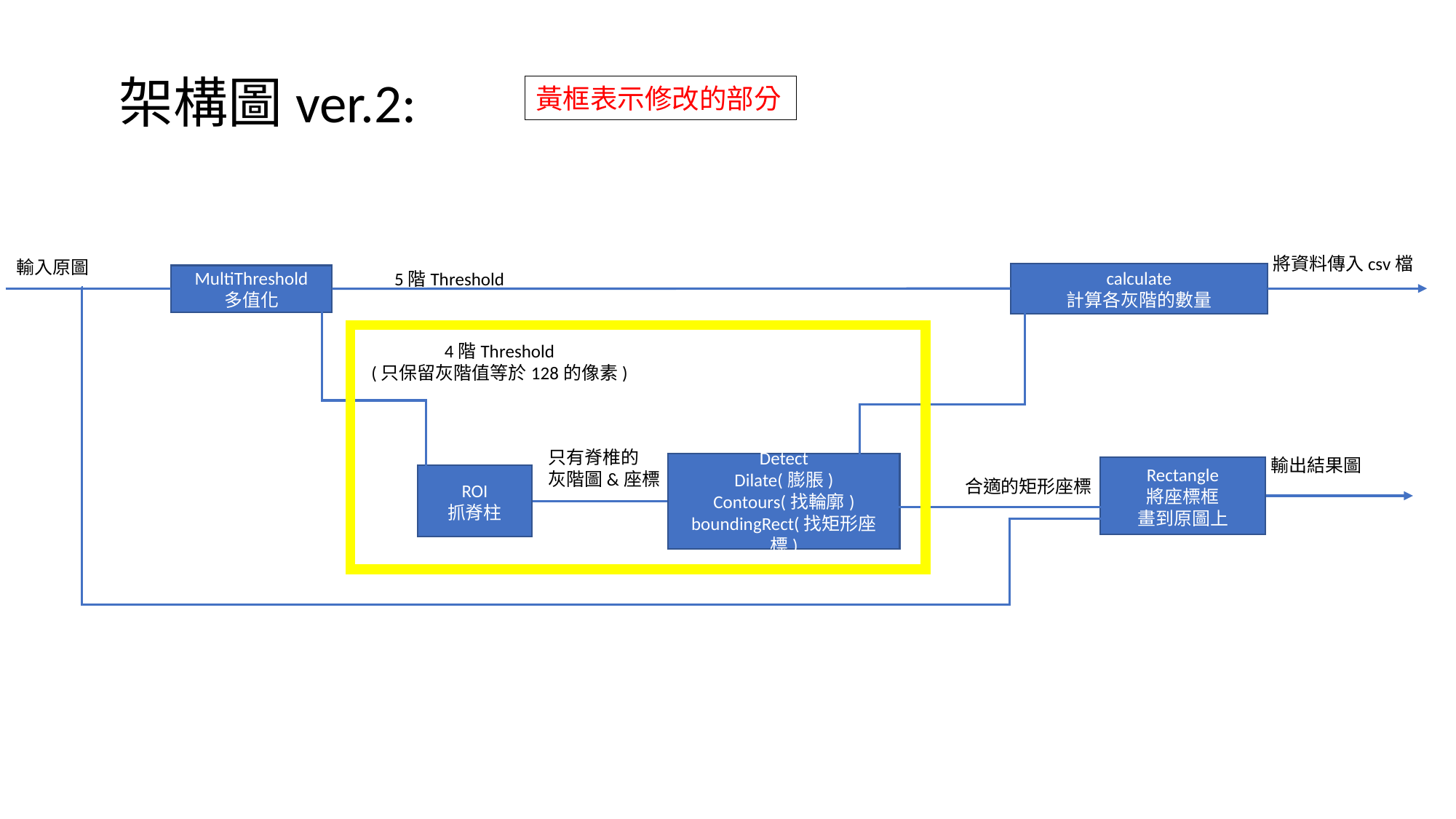

架構圖ver.2:
黃框表示修改的部分
將資料傳入csv檔
輸入原圖
5階Threshold

calculate
計算各灰階的數量
MultiThreshold
多值化

4階Threshold
(只保留灰階值等於128的像素)
只有脊椎的
灰階圖&座標
輸出結果圖
Detect
Dilate(膨脹)
Contours(找輪廓)
boundingRect(找矩形座標)
Rectangle
將座標框
畫到原圖上
ROI
抓脊柱
合適的矩形座標